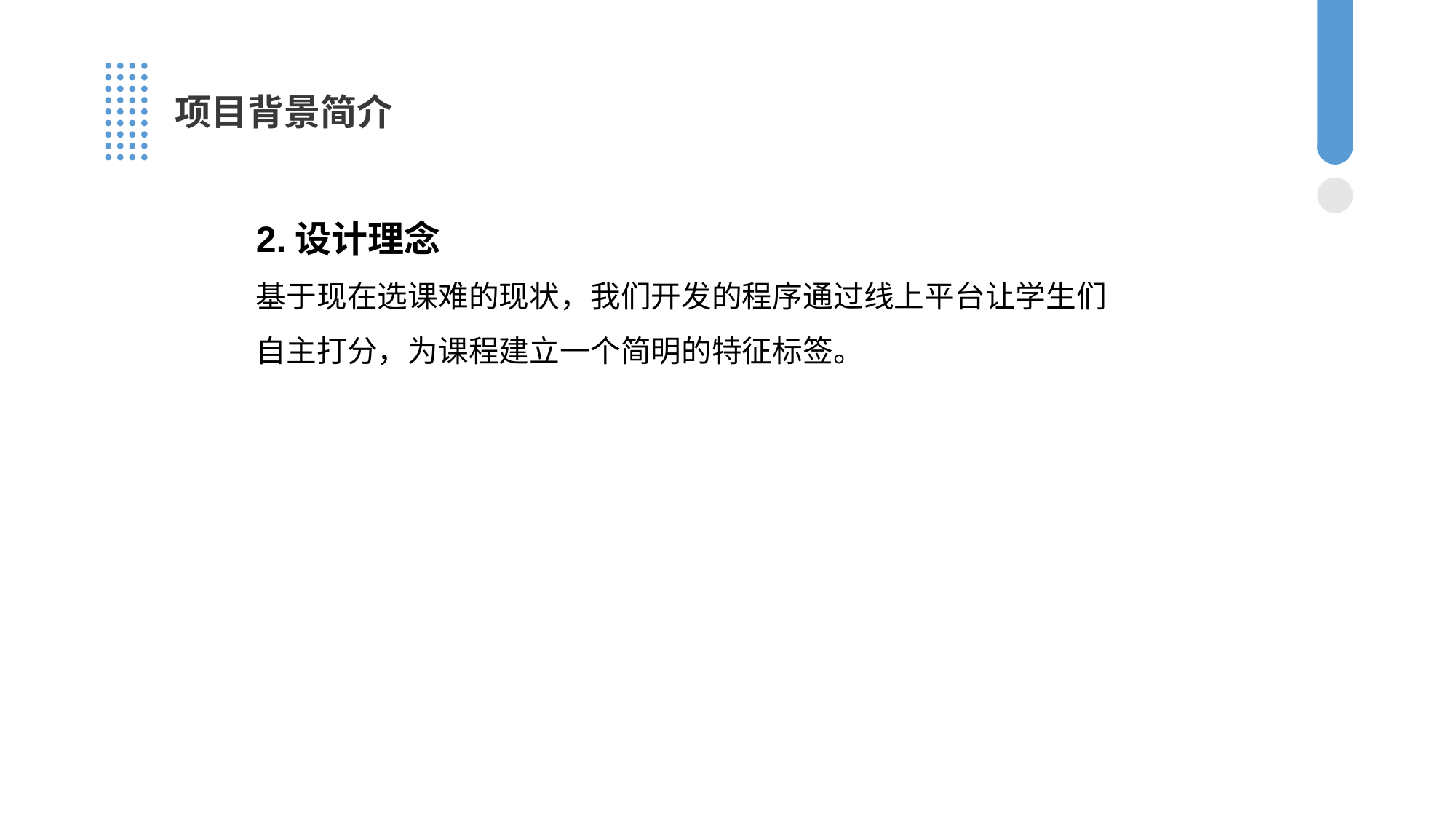

项目背景简介

2.设计理念
基于现在选课难的现状，我们开发的程序通过线上平台让学生们自主打分，为课程建立一个简明的特征标签。